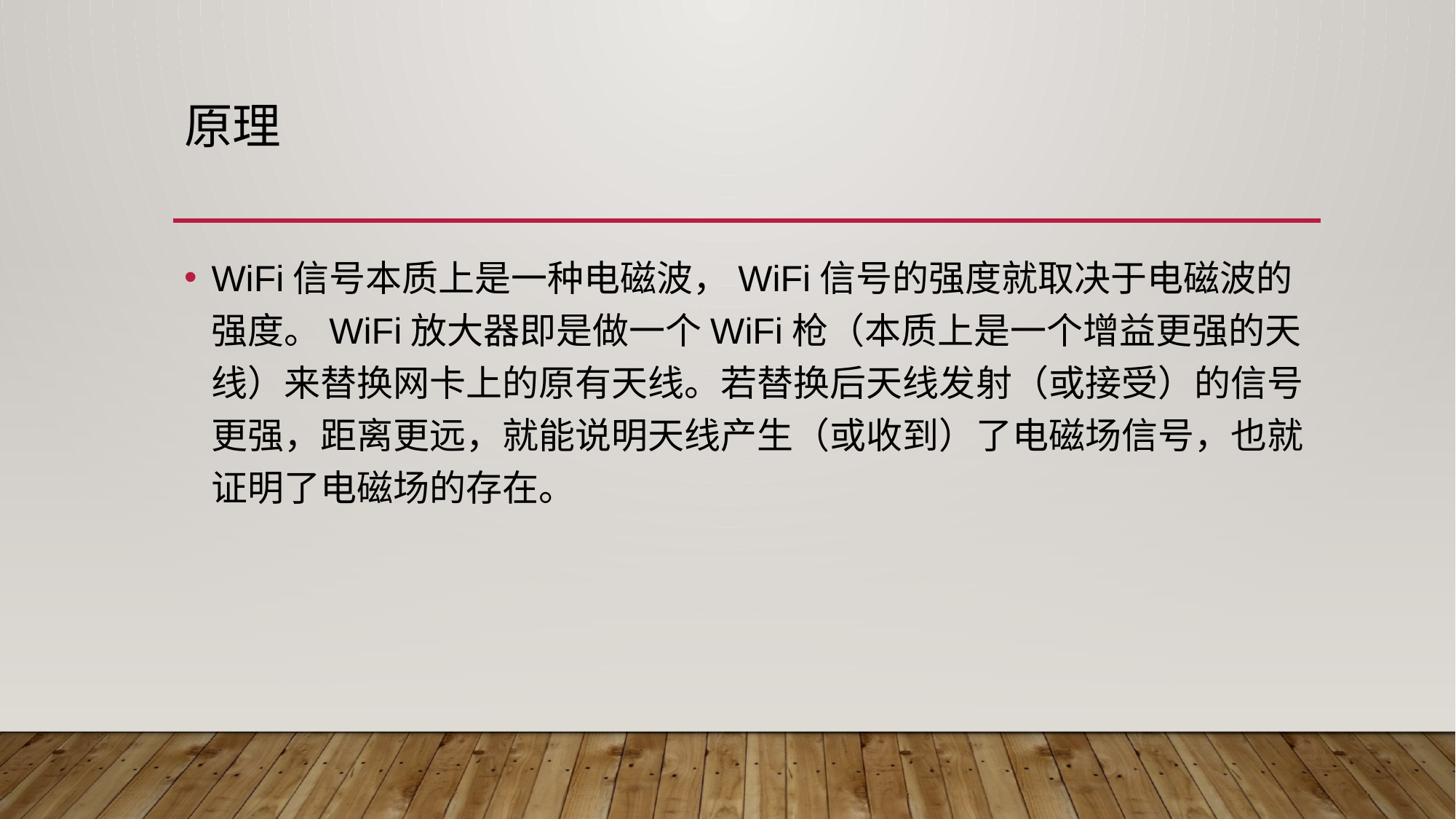

# 原理
WiFi信号本质上是一种电磁波，WiFi信号的强度就取决于电磁波的强度。WiFi放大器即是做一个WiFi枪（本质上是一个增益更强的天线）来替换网卡上的原有天线。若替换后天线发射（或接受）的信号更强，距离更远，就能说明天线产生（或收到）了电磁场信号，也就证明了电磁场的存在。